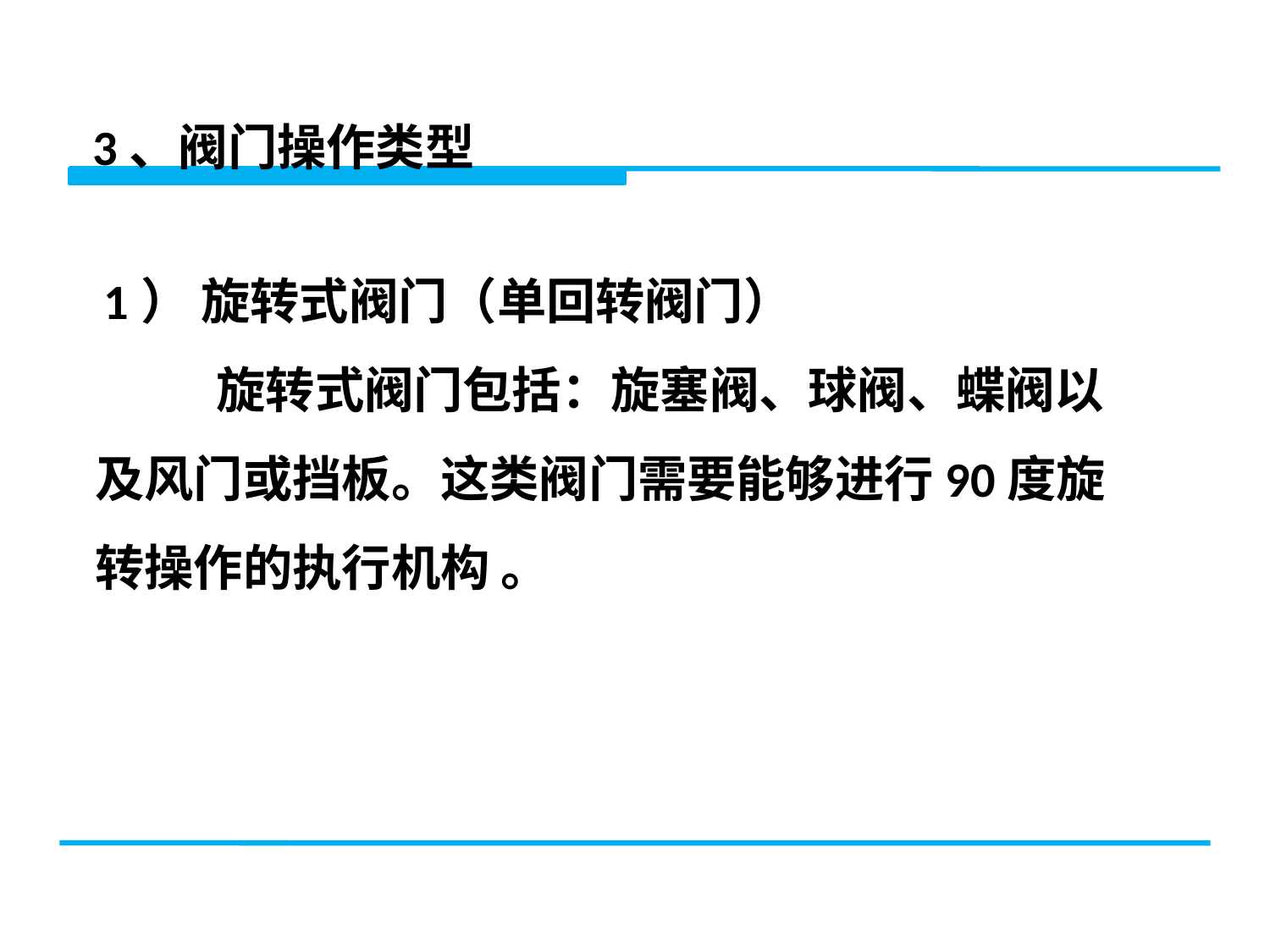

3、阀门操作类型

     1） 旋转式阀门（单回转阀门）
              旋转式阀门包括：旋塞阀、球阀、蝶阀以及风门或挡板。这类阀门需要能够进行90度旋转操作的执行机构 。